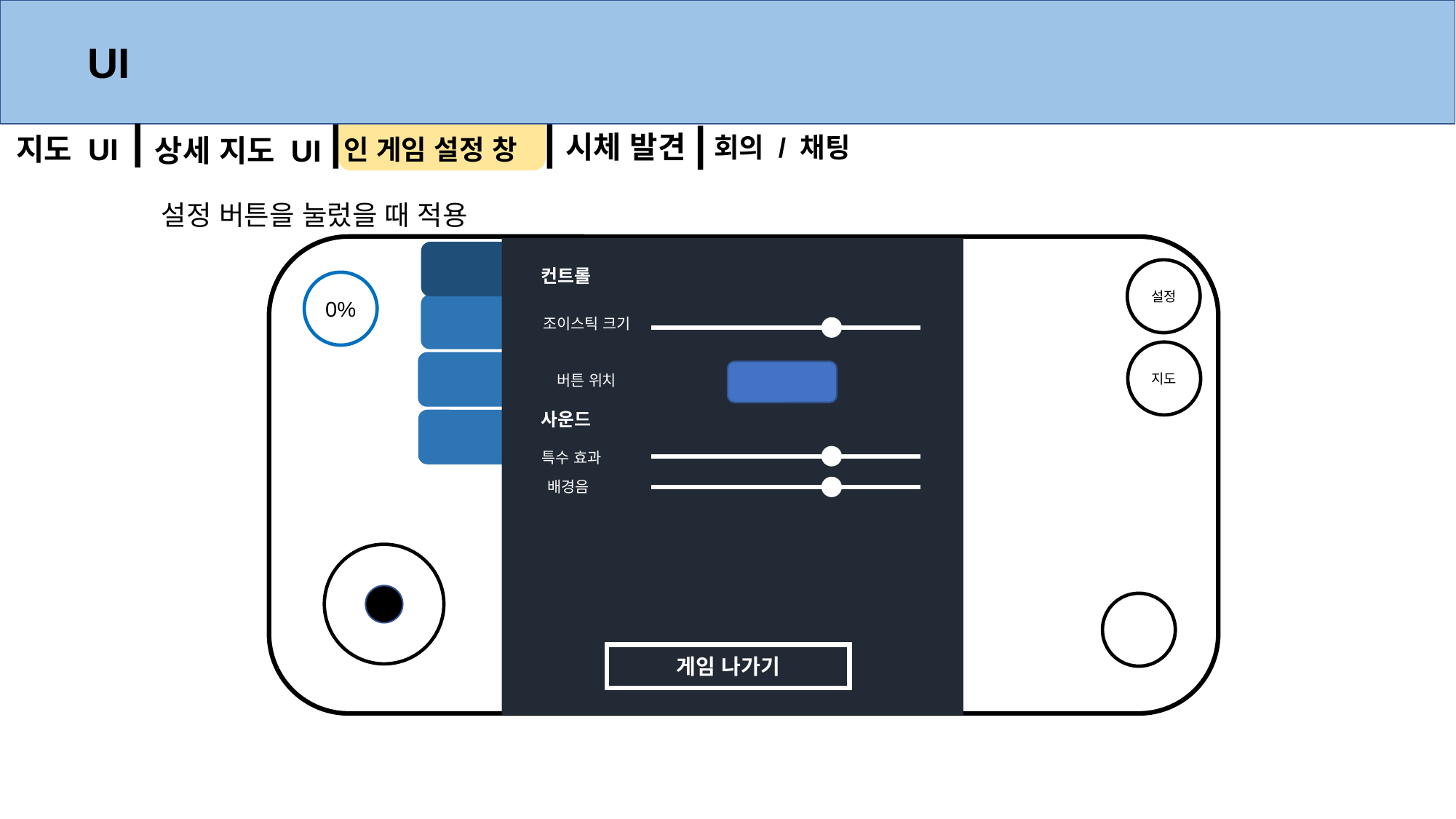

UI

시체 발견

지도 UI
회의 / 채팅

상세 지도 UI
인 게임 설정 창
설정 버튼을 눌렀을 때 적용

컨트롤
설정

0%

조이스틱 크기

지도

버튼 위치
사운드

특수 효과

배경음

|  |  |  |  |  |  |  |
| --- | --- | --- | --- | --- | --- | --- |
게임 나가기